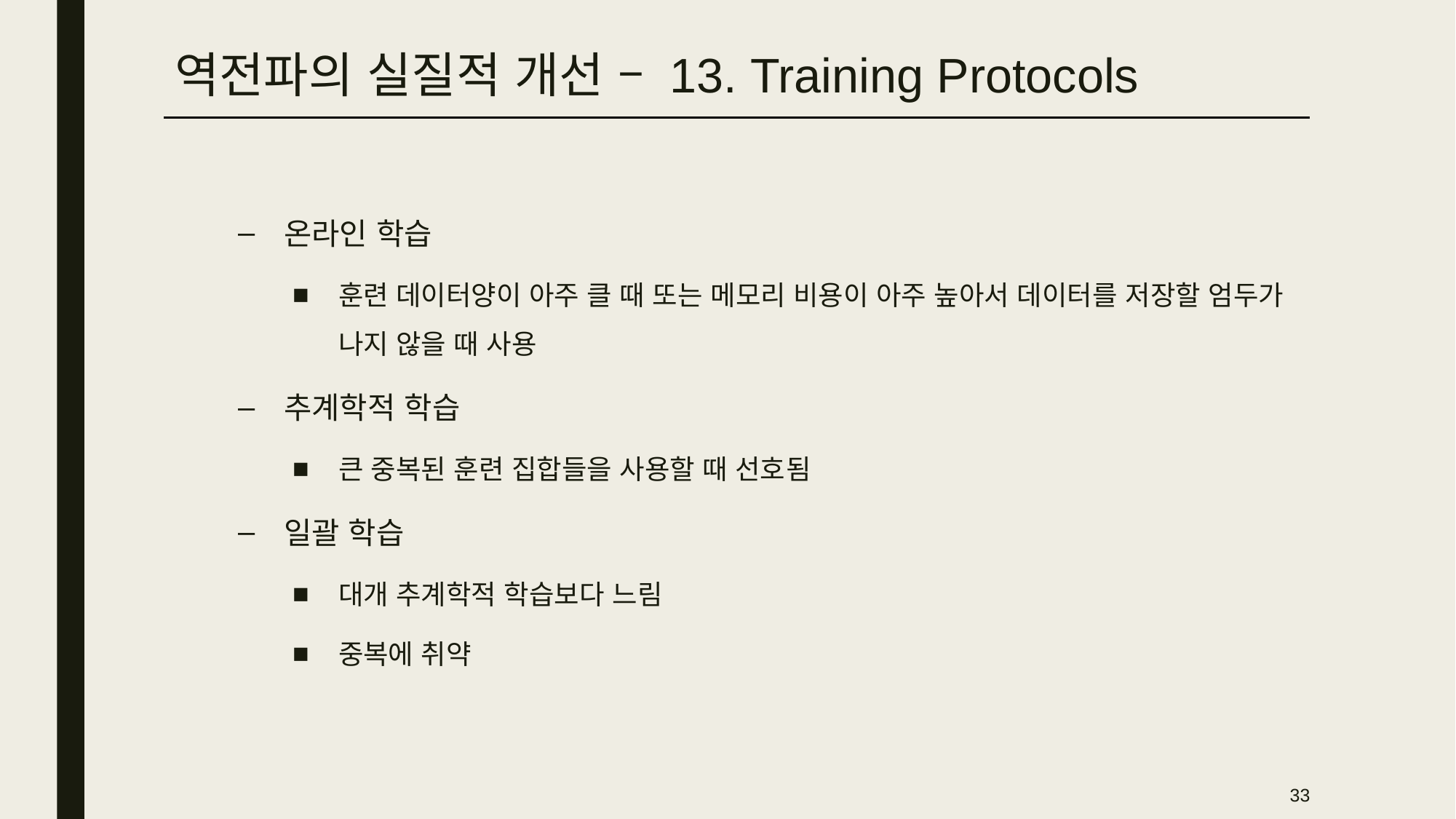

역전파의 실질적 개선 – 13. Training Protocols
온라인 학습
훈련 데이터양이 아주 클 때 또는 메모리 비용이 아주 높아서 데이터를 저장할 엄두가 나지 않을 때 사용
추계학적 학습
큰 중복된 훈련 집합들을 사용할 때 선호됨
일괄 학습
대개 추계학적 학습보다 느림
중복에 취약
33